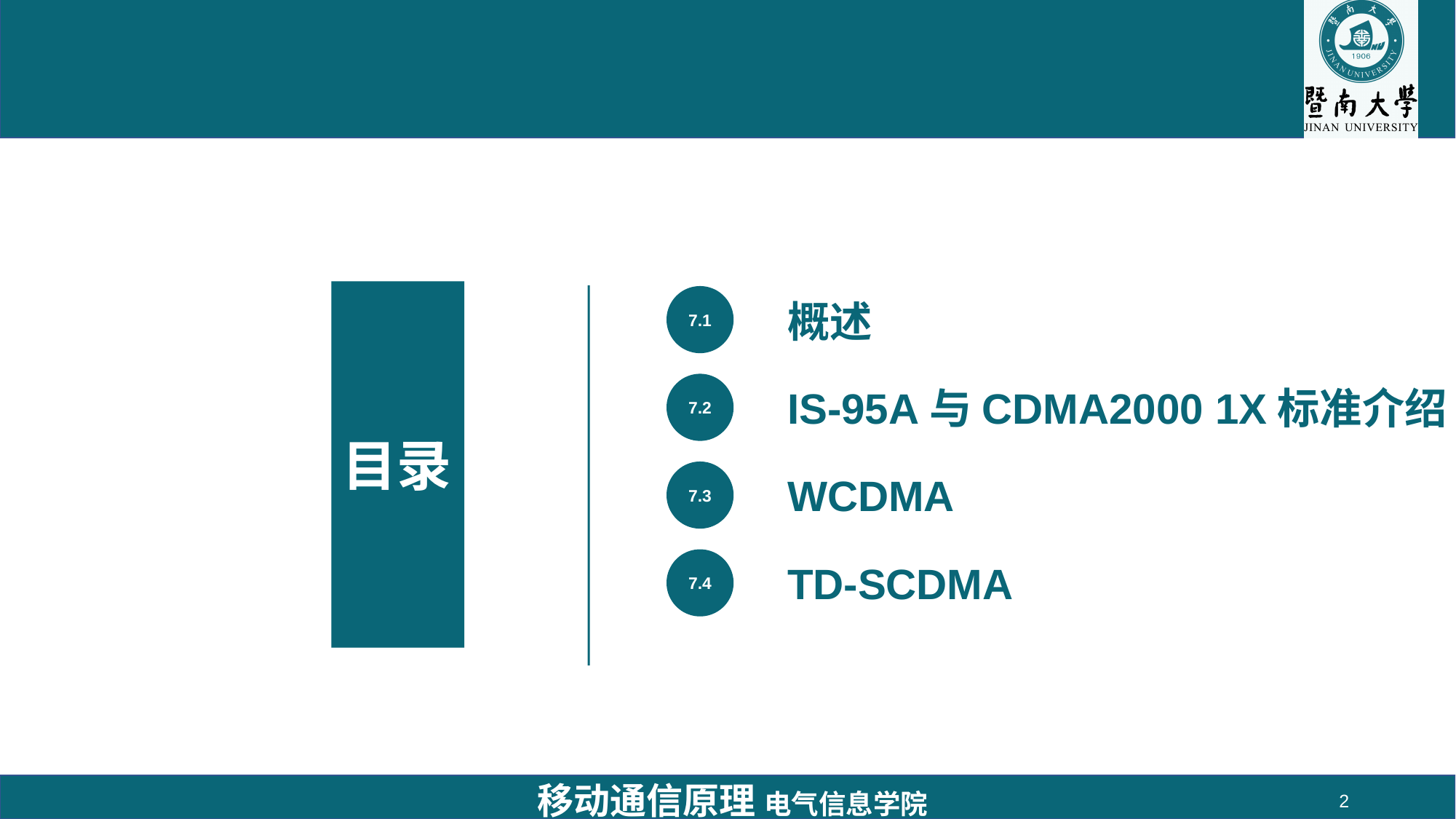

# 目录

7.1
概述
7.2
IS-95A与CDMA2000 1X标准介绍
7.3
WCDMA
7.4
TD-SCDMA

移动通信原理 电气信息学院
2